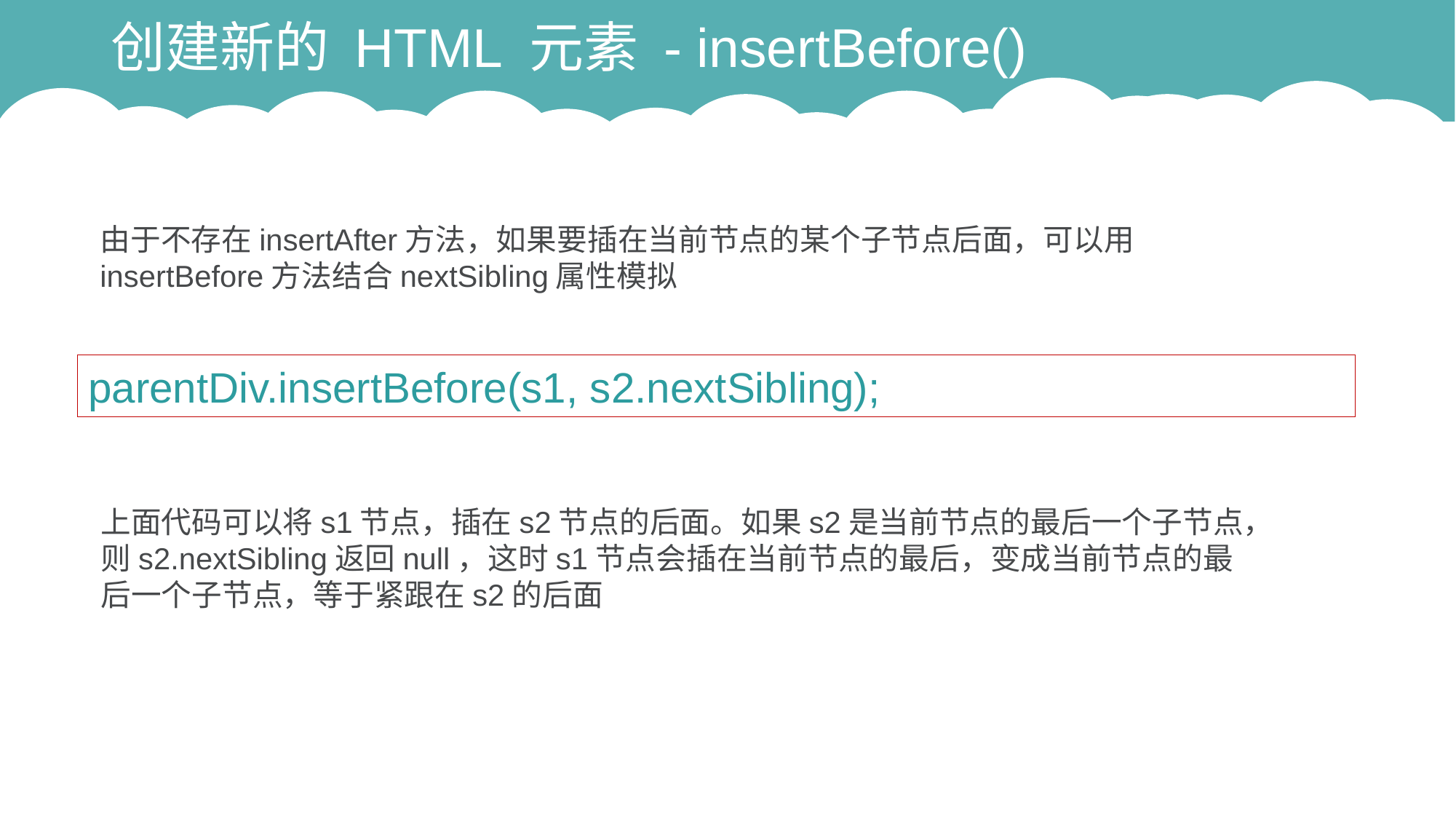

# 创建新的 HTML 元素 - insertBefore()
由于不存在insertAfter方法，如果要插在当前节点的某个子节点后面，可以用insertBefore方法结合nextSibling属性模拟
parentDiv.insertBefore(s1, s2.nextSibling);
上面代码可以将s1节点，插在s2节点的后面。如果s2是当前节点的最后一个子节点，则s2.nextSibling返回null，这时s1节点会插在当前节点的最后，变成当前节点的最后一个子节点，等于紧跟在s2的后面